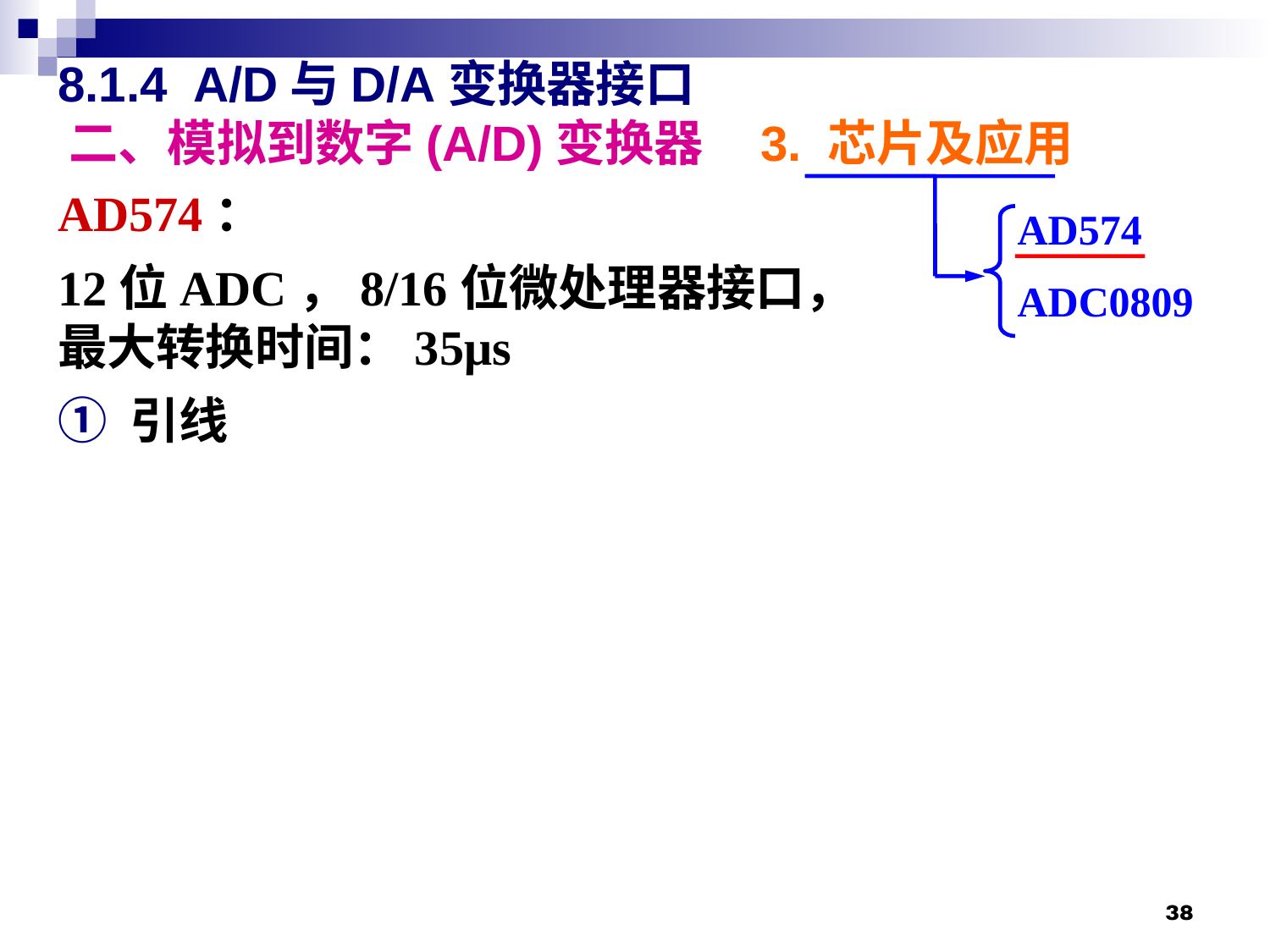

# 8.1.4  A/D与D/A变换器接口 二、模拟到数字(A/D)变换器    3. 芯片及应用
AD574：
12位ADC，8/16位微处理器接口，
最大转换时间：35μs
① 引线

AD574
ADC0809

38